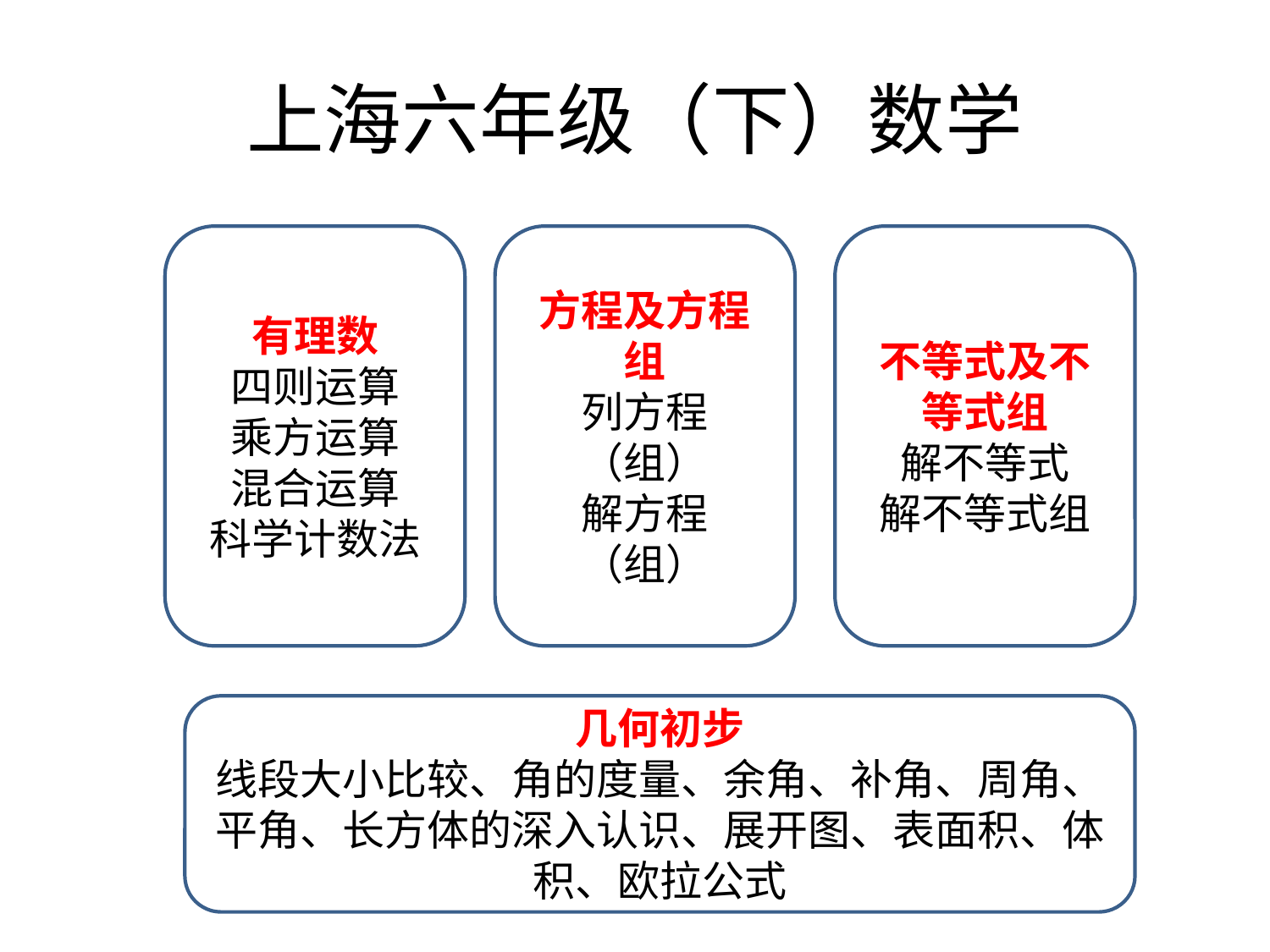

# 上海六年级（下）数学
有理数
四则运算
乘方运算
混合运算
科学计数法
方程及方程组
列方程（组）
解方程（组）
不等式及不等式组
解不等式
解不等式组
几何初步
线段大小比较、角的度量、余角、补角、周角、平角、长方体的深入认识、展开图、表面积、体积、欧拉公式